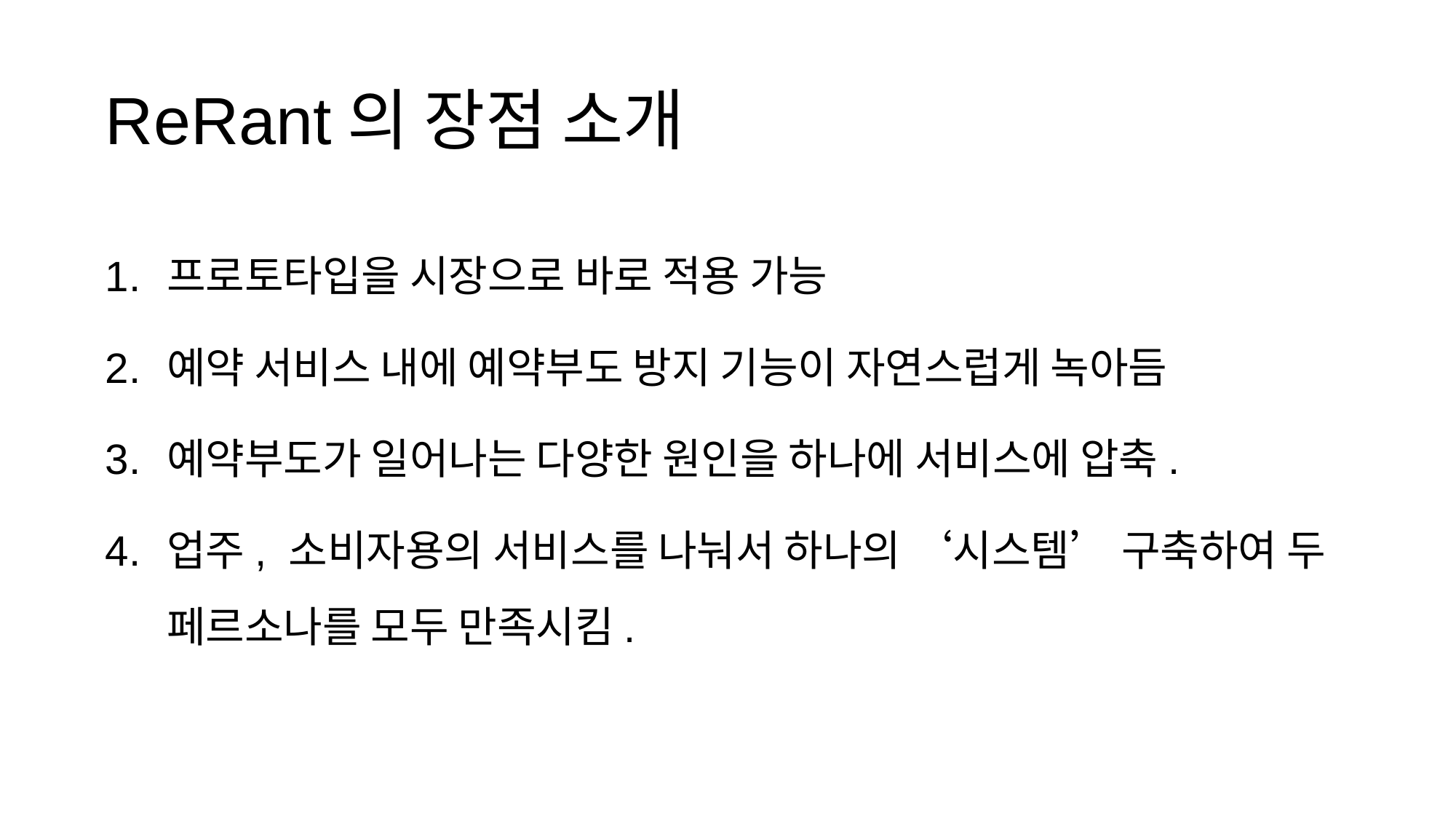

# ReRant의 장점 소개
프로토타입을 시장으로 바로 적용 가능
예약 서비스 내에 예약부도 방지 기능이 자연스럽게 녹아듬
예약부도가 일어나는 다양한 원인을 하나에 서비스에 압축.
업주, 소비자용의 서비스를 나눠서 하나의 ‘시스템’ 구축하여 두 페르소나를 모두 만족시킴.